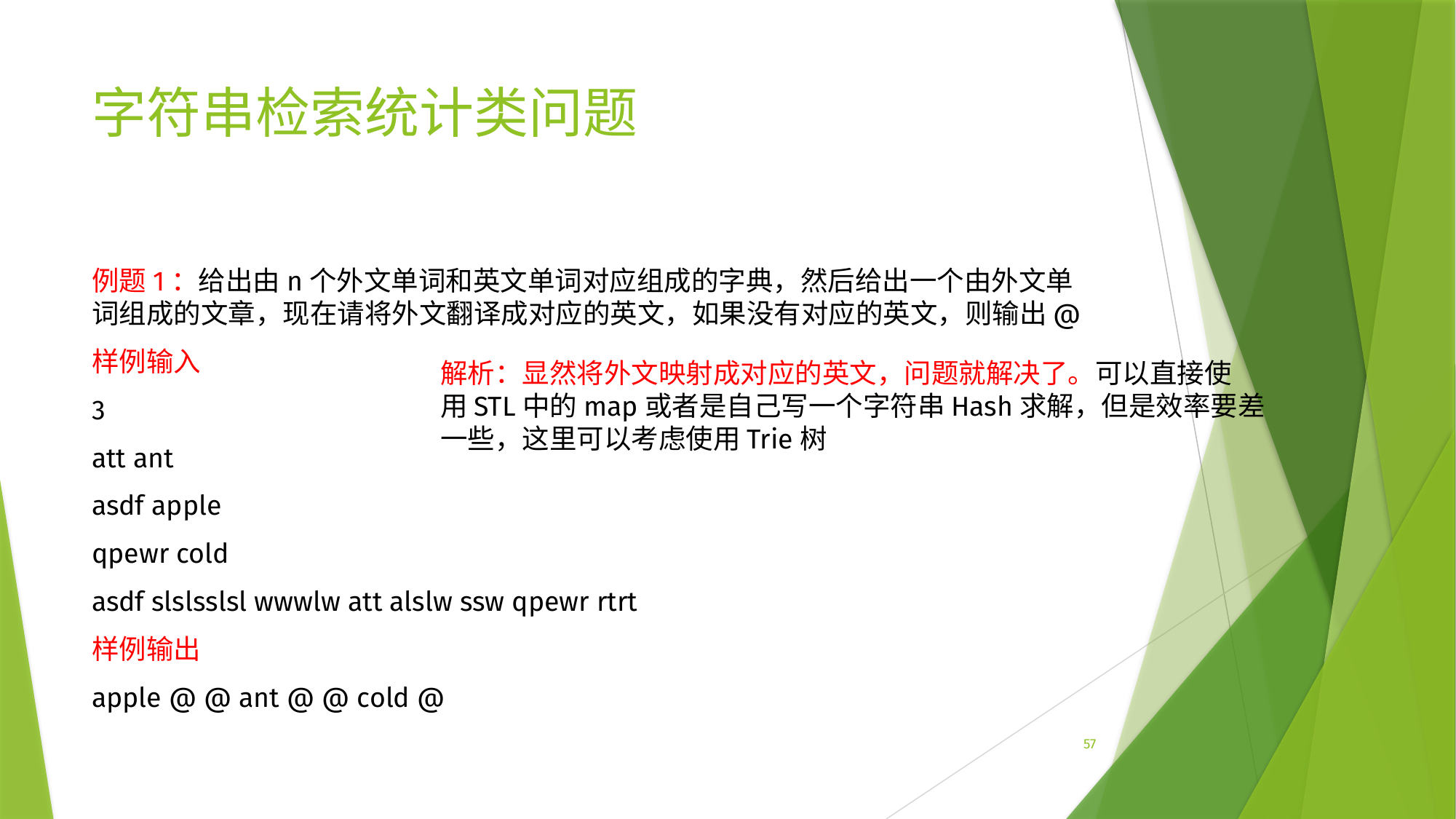

# 字符串检索统计类问题
例题1：给出由n个外文单词和英文单词对应组成的字典，然后给出一个由外文单词组成的文章，现在请将外文翻译成对应的英文，如果没有对应的英文，则输出@
样例输入
3
att ant
asdf apple
qpewr cold
asdf slslsslsl wwwlw att alslw ssw qpewr rtrt
样例输出
apple @ @ ant @ @ cold @
解析：显然将外文映射成对应的英文，问题就解决了。可以直接使
用STL中的map或者是自己写一个字符串Hash求解，但是效率要差
一些，这里可以考虑使用Trie树
57